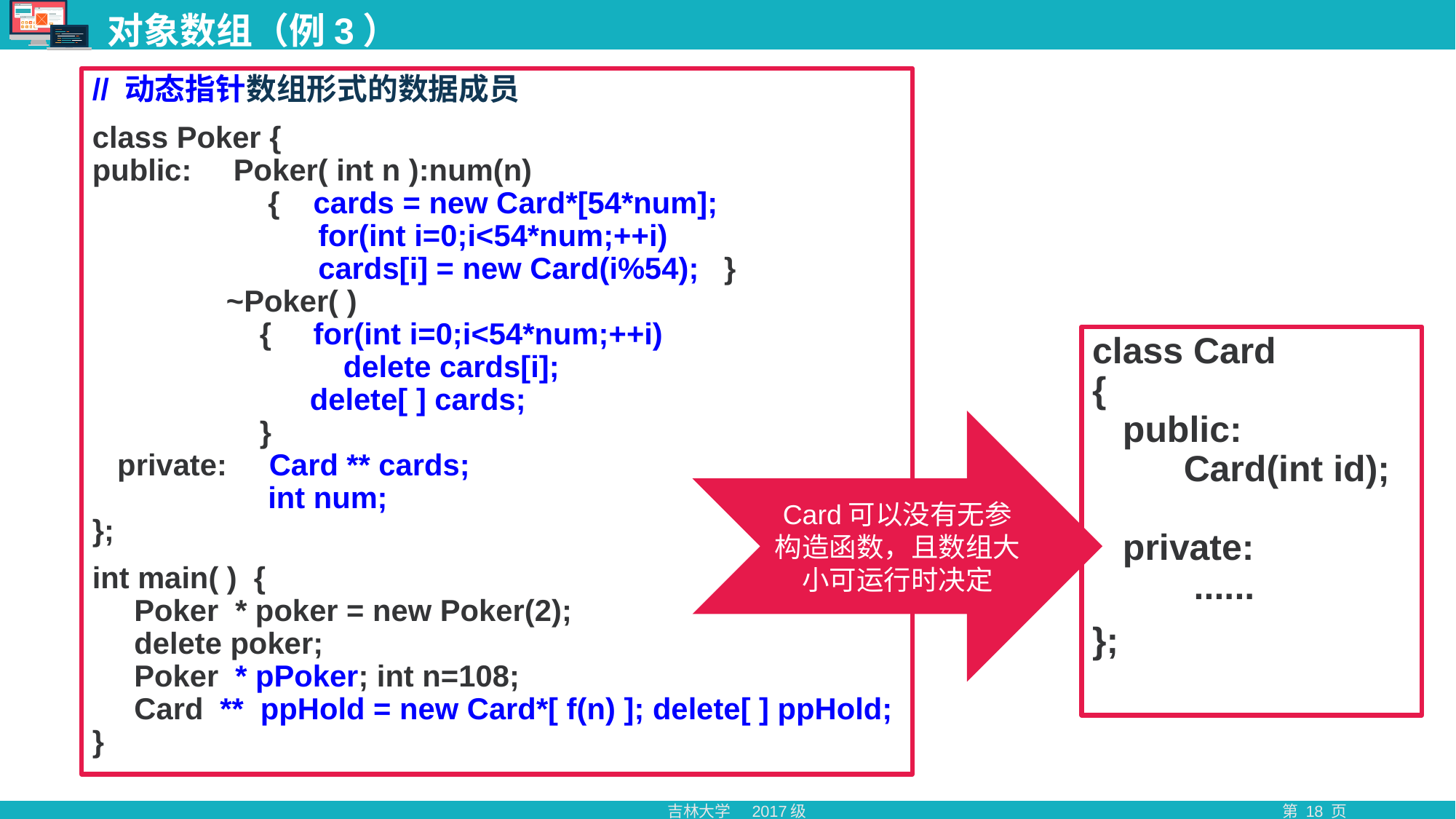

# 对象数组（例3）
// 动态指针数组形式的数据成员
class Poker {
public:     Poker( int n ):num(n)
                     {    cards = new Card*[54*num];
                           for(int i=0;i<54*num;++i)
                           cards[i] = new Card(i%54);   }
                ~Poker( )
                    {     for(int i=0;i<54*num;++i)
                              delete cards[i];
                          delete[ ] cards;
                    }
   private:     Card ** cards;
                     int num;
};
int main( )  {
     Poker  * poker = new Poker(2);
     delete poker;
     Poker  * pPoker; int n=108;
     Card  **  ppHold = new Card*[ f(n) ]; delete[ ] ppHold;
}
class Card
{
   public:
         Card(int id);
   private:
          ......
};
Card可以没有无参构造函数，且数组大小可运行时决定